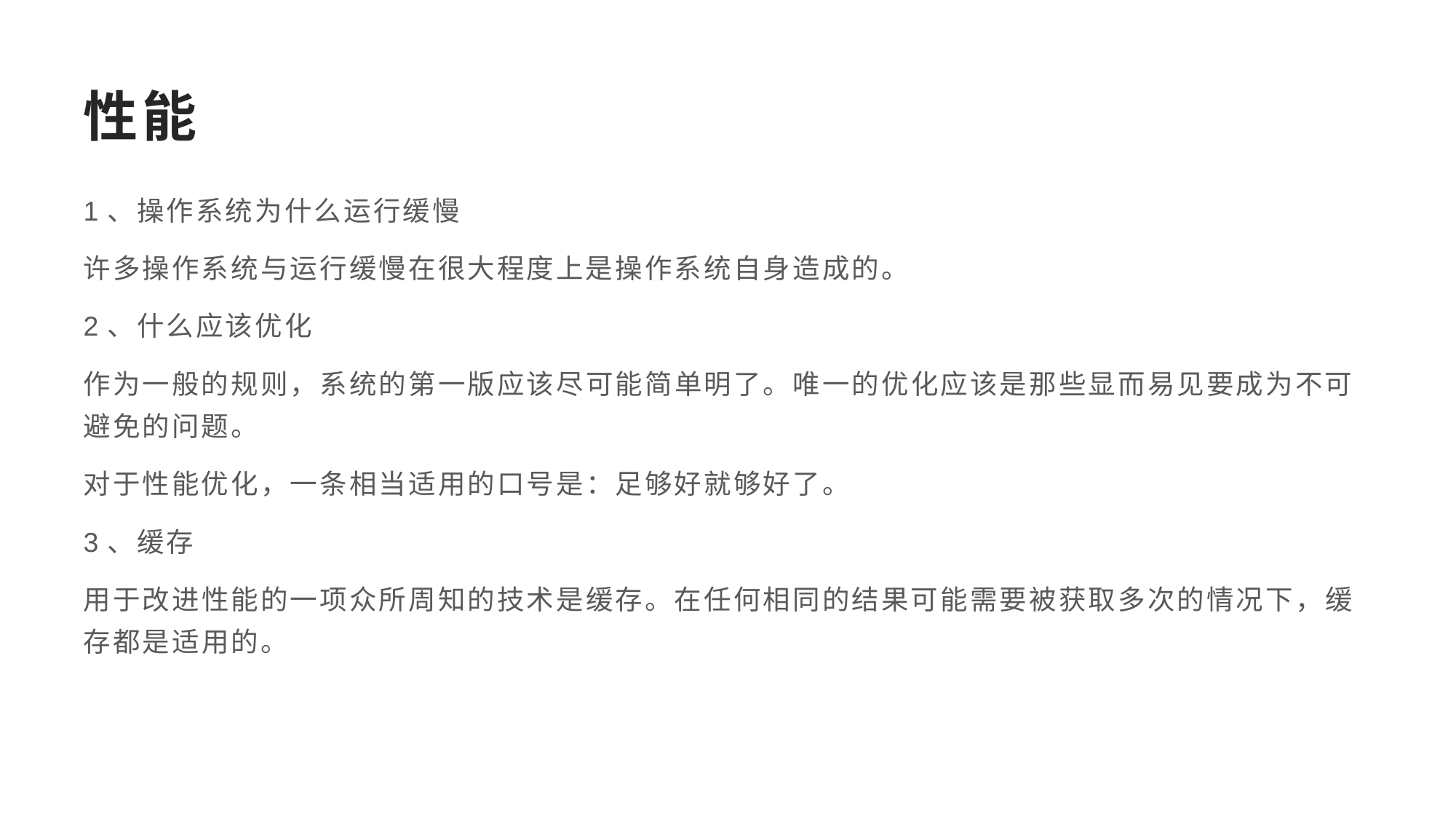

# 性能
1、操作系统为什么运行缓慢
许多操作系统与运行缓慢在很大程度上是操作系统自身造成的。
2、什么应该优化
作为一般的规则，系统的第一版应该尽可能简单明了。唯一的优化应该是那些显而易见要成为不可避免的问题。
对于性能优化，一条相当适用的口号是：足够好就够好了。
3、缓存
用于改进性能的一项众所周知的技术是缓存。在任何相同的结果可能需要被获取多次的情况下，缓存都是适用的。